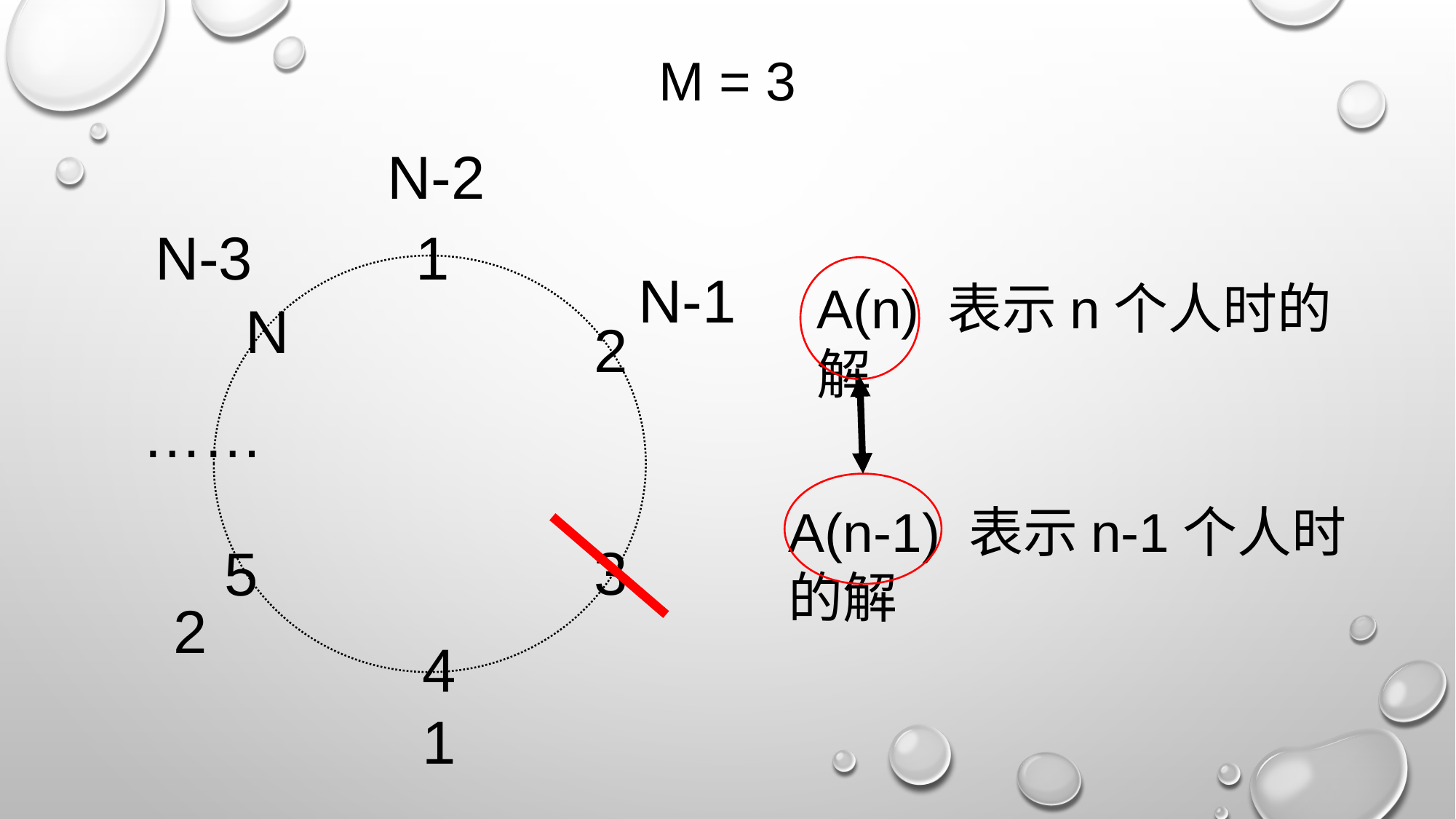

# M = 3
N-2
1

N
2
……
3
5
4
N-3
N-1

A(n) 表示n个人时的解
A(n-1) 表示n-1个人时的解

2
1